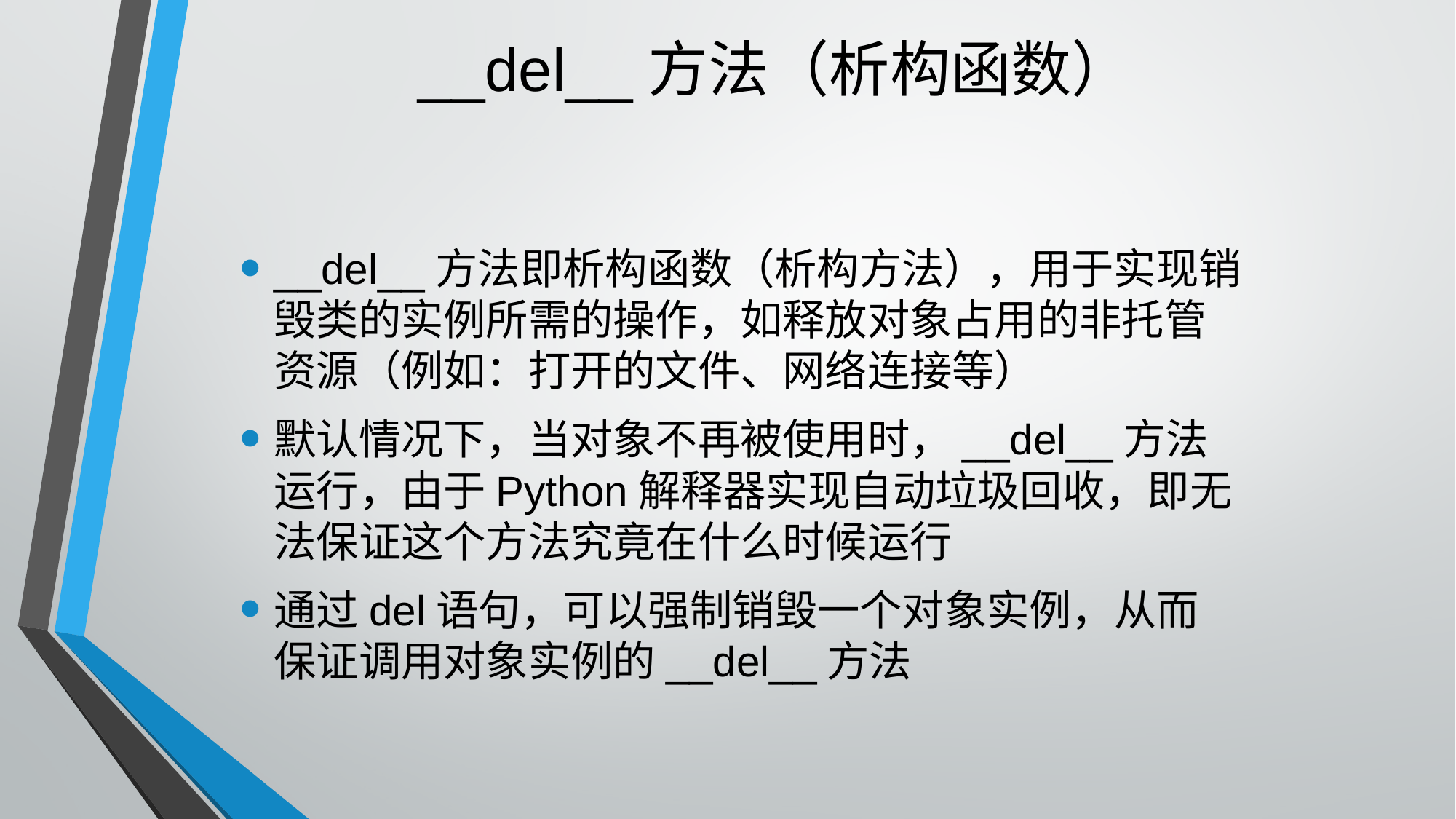

# __del__方法（析构函数）
__del__方法即析构函数（析构方法），用于实现销毁类的实例所需的操作，如释放对象占用的非托管资源（例如：打开的文件、网络连接等）
默认情况下，当对象不再被使用时，__del__方法运行，由于Python解释器实现自动垃圾回收，即无法保证这个方法究竟在什么时候运行
通过del语句，可以强制销毁一个对象实例，从而保证调用对象实例的__del__方法